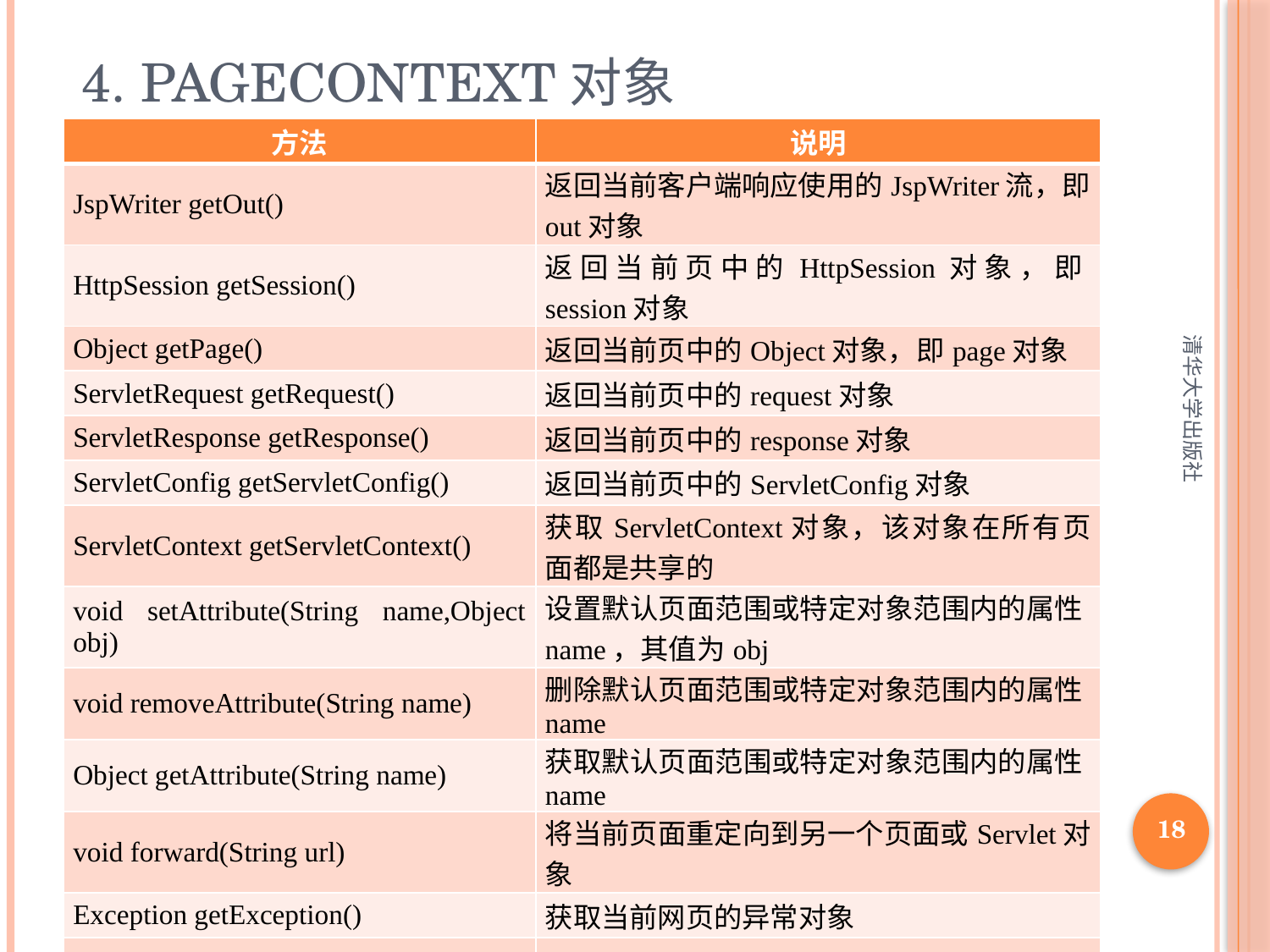

# 4. pageContext对象
| 方法 | 说明 |
| --- | --- |
| JspWriter getOut() | 返回当前客户端响应使用的JspWriter流，即out对象 |
| HttpSession getSession() | 返回当前页中的HttpSession对象，即session对象 |
| Object getPage() | 返回当前页中的Object对象，即page对象 |
| ServletRequest getRequest() | 返回当前页中的request对象 |
| ServletResponse getResponse() | 返回当前页中的response对象 |
| ServletConfig getServletConfig() | 返回当前页中的ServletConfig对象 |
| ServletContext getServletContext() | 获取ServletContext对象，该对象在所有页面都是共享的 |
| void setAttribute(String name,Object obj) | 设置默认页面范围或特定对象范围内的属性name，其值为obj |
| void removeAttribute(String name) | 删除默认页面范围或特定对象范围内的属性name |
| Object getAttribute(String name) | 获取默认页面范围或特定对象范围内的属性name |
| void forward(String url) | 将当前页面重定向到另一个页面或Servlet对象 |
| Exception getException() | 获取当前网页的异常对象 |
| Object findAttribute(String name) | 查找在所有范围内属性名称为name的属性 |
清华大学出版社
18